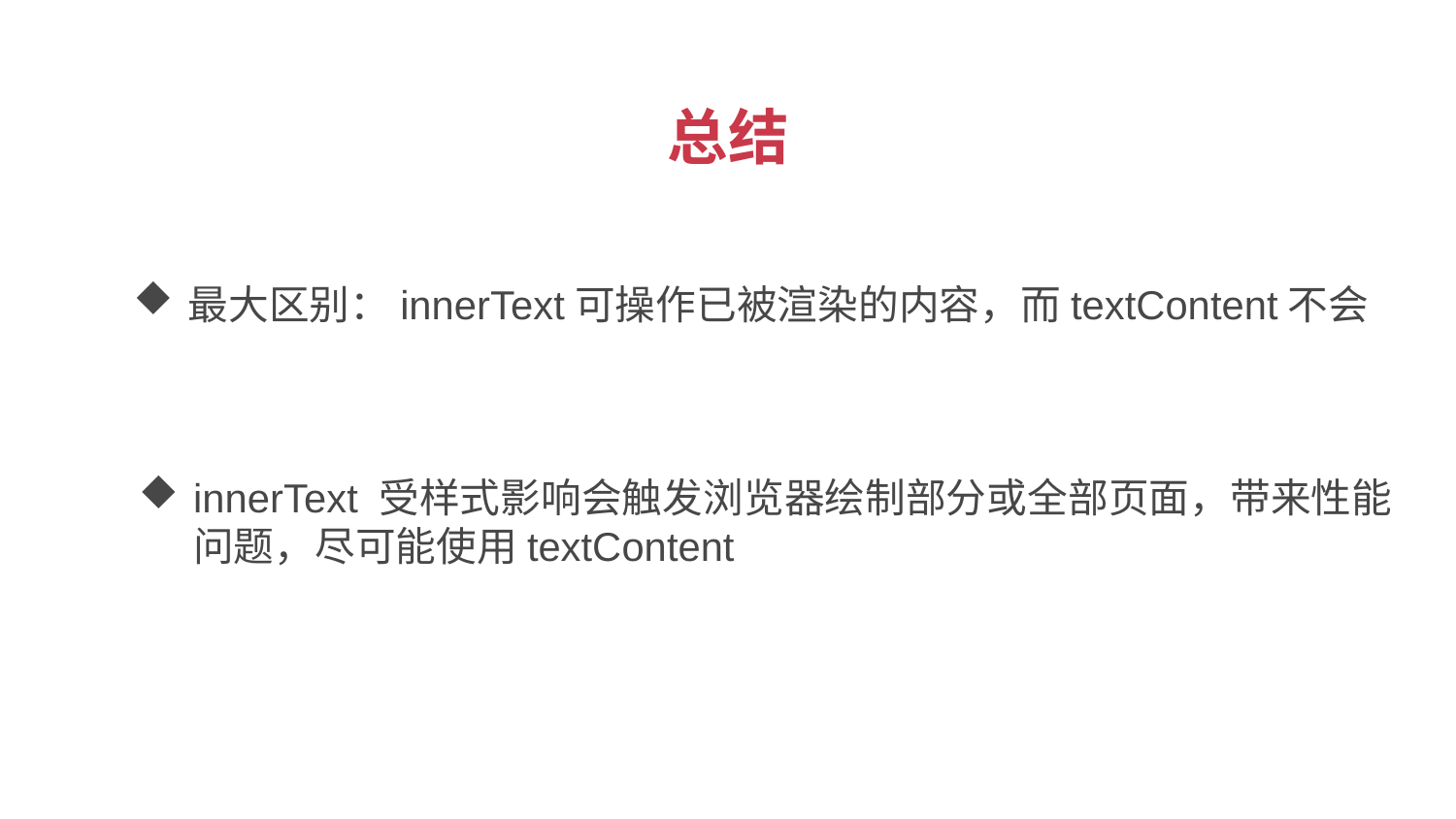

总结
最大区别：innerText可操作已被渲染的内容，而textContent不会
innerText 受样式影响会触发浏览器绘制部分或全部页面，带来性能问题，尽可能使用textContent